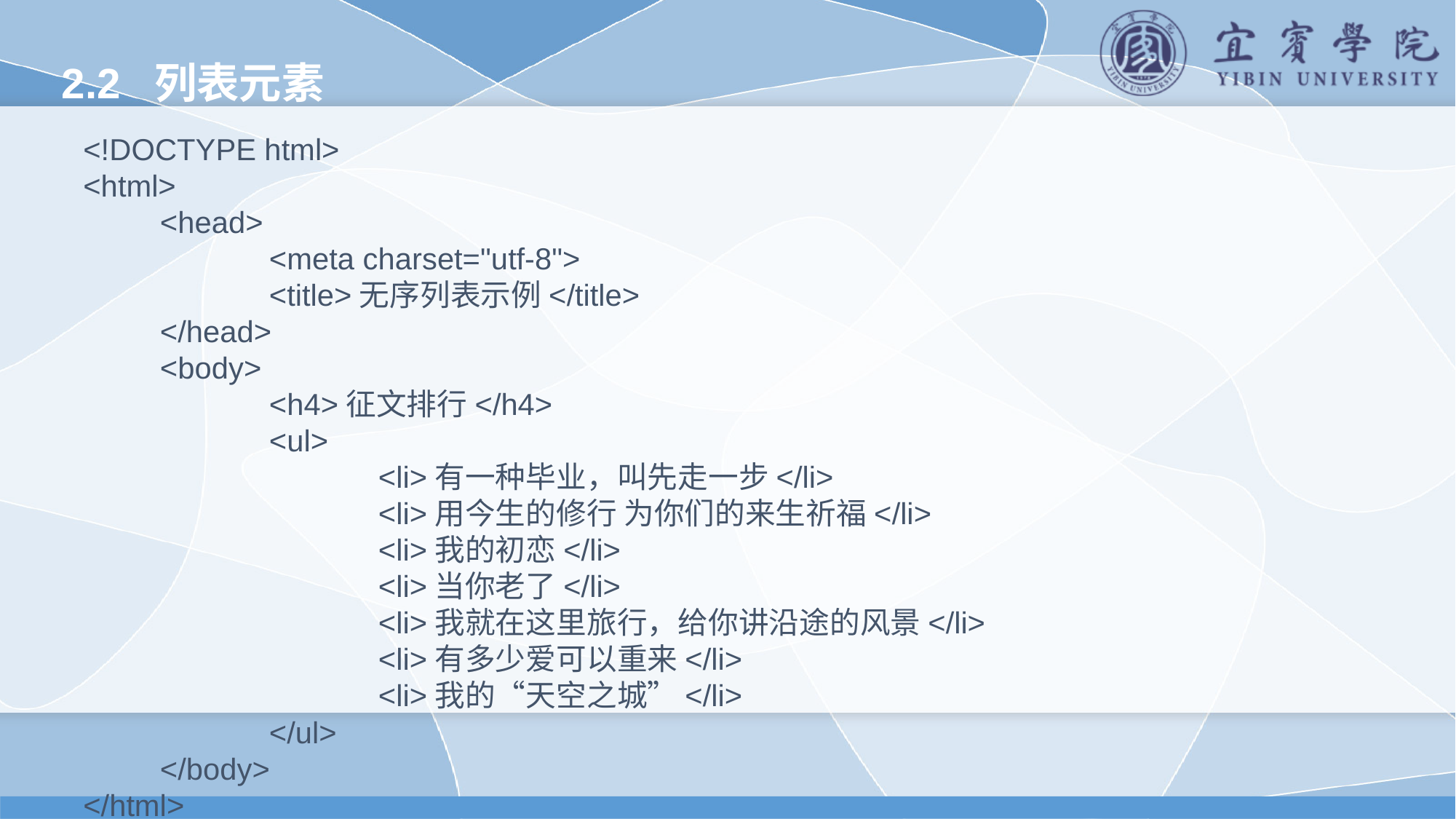

2.2  列表元素
<!DOCTYPE html>
<html>
	<head>
		<meta charset="utf-8">
		<title>无序列表示例</title>
	</head>
	<body>
		<h4>征文排行</h4>
		<ul>
			<li>有一种毕业，叫先走一步</li>
			<li>用今生的修行 为你们的来生祈福</li>
			<li>我的初恋</li>
			<li>当你老了</li>
			<li>我就在这里旅行，给你讲沿途的风景</li>
			<li>有多少爱可以重来</li>
			<li>我的“天空之城”</li>
		</ul>
	</body>
</html>